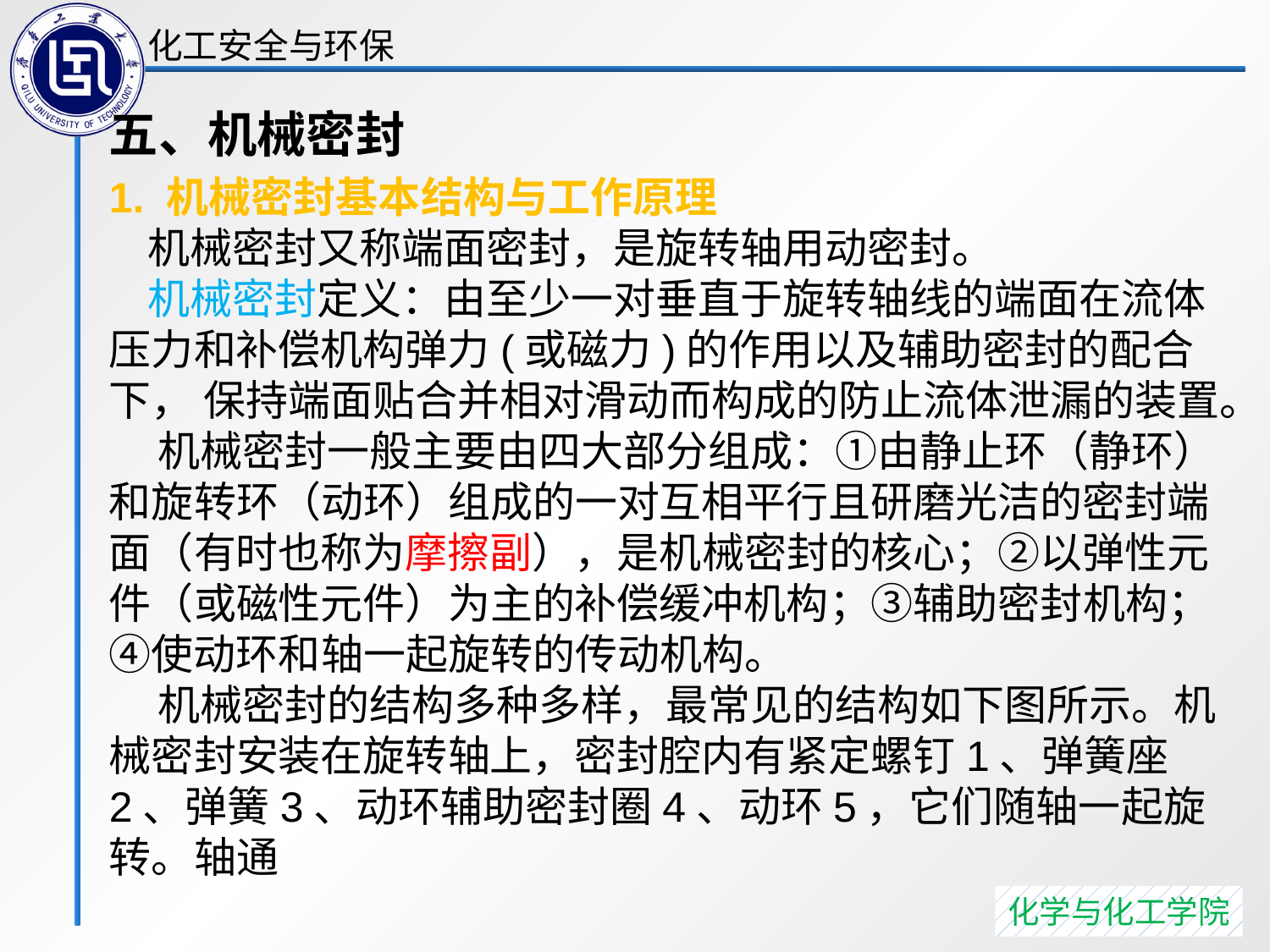

五、机械密封
1. 机械密封基本结构与工作原理
   机械密封又称端面密封，是旋转轴用动密封。
   机械密封定义：由至少一对垂直于旋转轴线的端面在流体压力和补偿机构弹力(或磁力)的作用以及辅助密封的配合下， 保持端面贴合并相对滑动而构成的防止流体泄漏的装置。
    机械密封一般主要由四大部分组成：①由静止环（静环）和旋转环（动环）组成的一对互相平行且研磨光洁的密封端面（有时也称为摩擦副），是机械密封的核心；②以弹性元件（或磁性元件）为主的补偿缓冲机构；③辅助密封机构；④使动环和轴一起旋转的传动机构。
    机械密封的结构多种多样，最常见的结构如下图所示。机械密封安装在旋转轴上，密封腔内有紧定螺钉1、弹簧座2、弹簧3、动环辅助密封圈4、动环5，它们随轴一起旋转。轴通